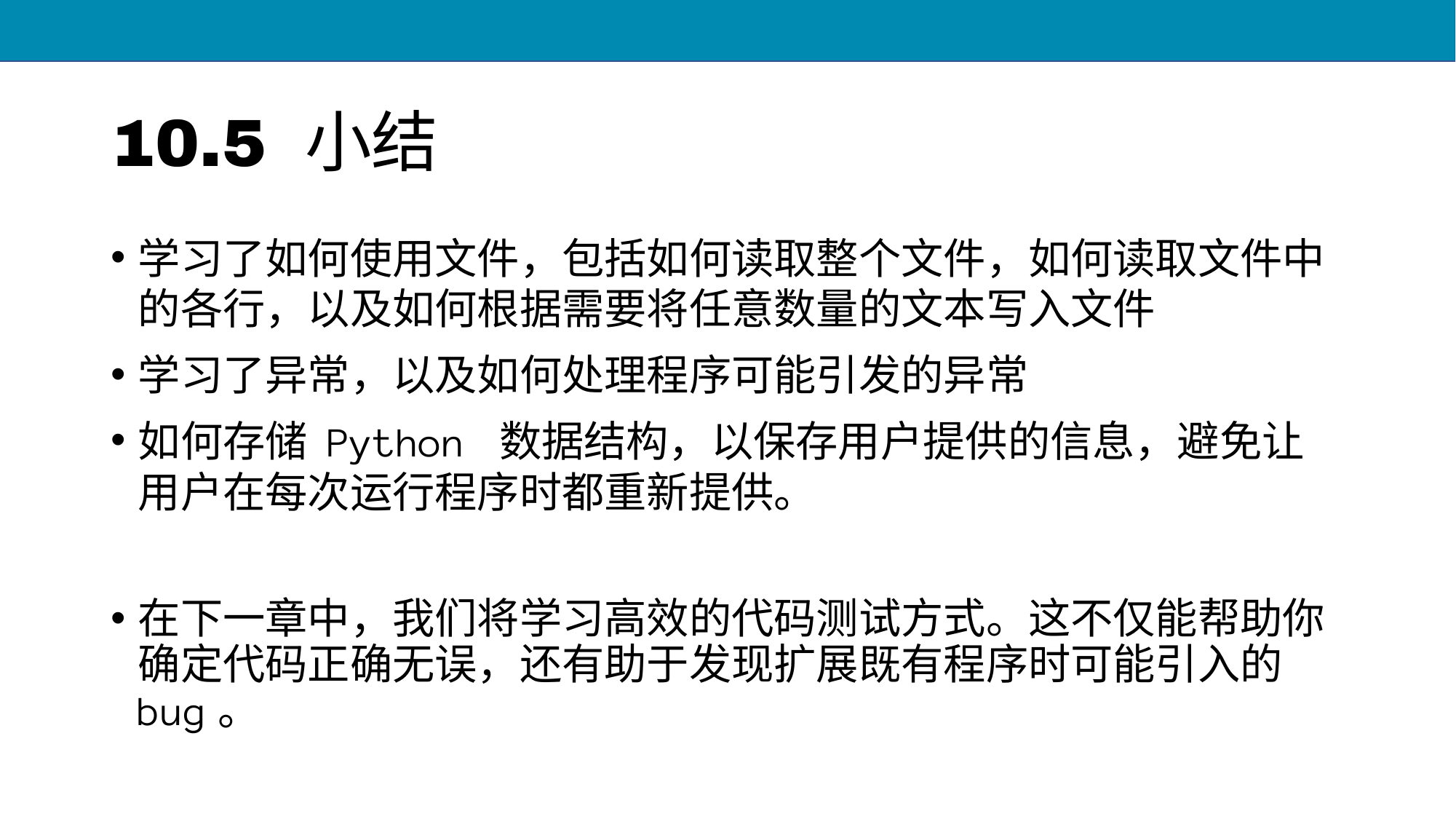

# 10.5 小结
学习了如何使用文件，包括如何读取整个文件，如何读取文件中的各行，以及如何根据需要将任意数量的文本写入文件
学习了异常，以及如何处理程序可能引发的异常
如何存储 Python 数据结构，以保存用户提供的信息，避免让用户在每次运行程序时都重新提供。

在下一章中，我们将学习高效的代码测试方式。这不仅能帮助你确定代码正确无误，还有助于发现扩展既有程序时可能引入的bug。